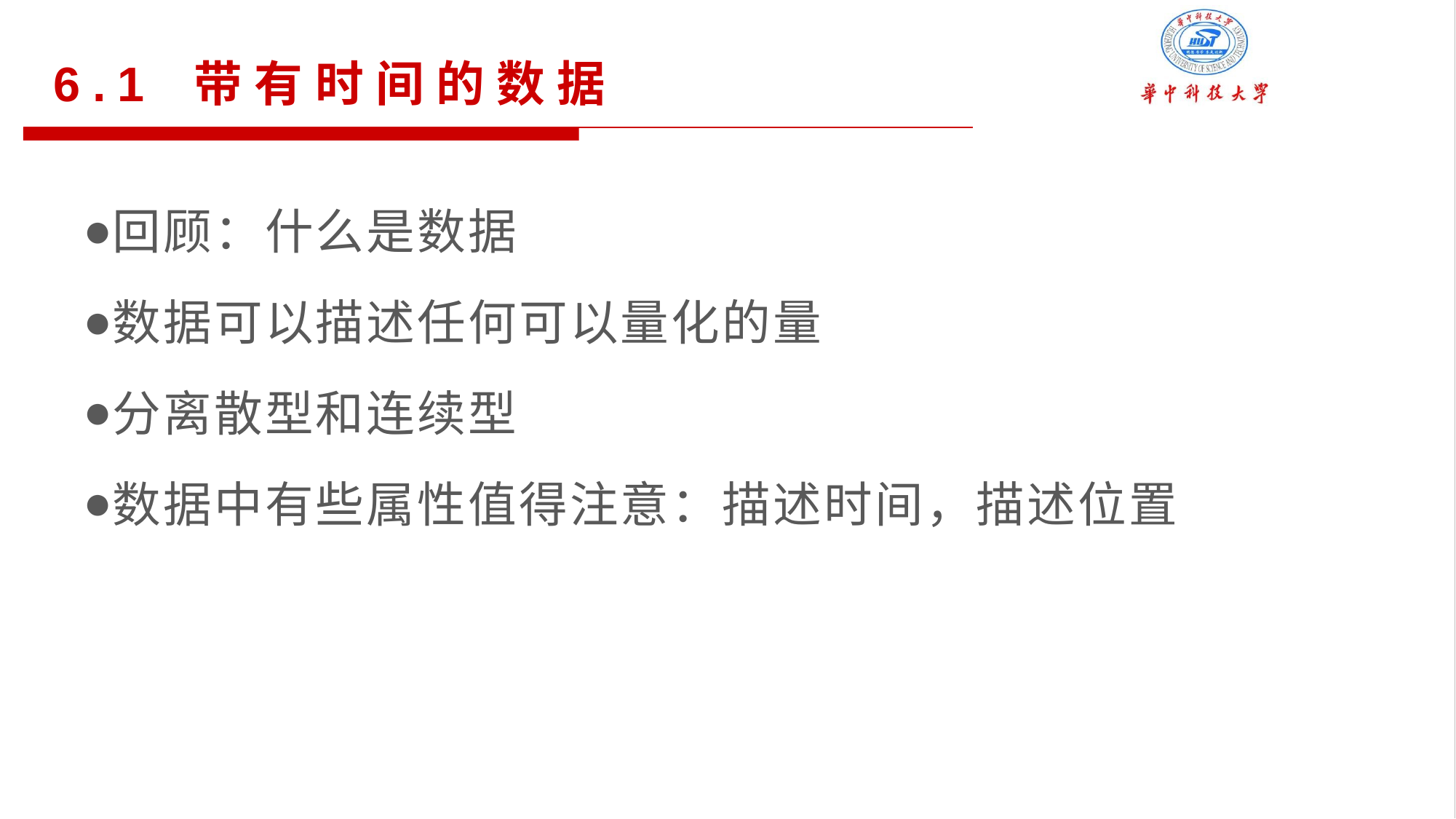

6.1 带有时间的数据

回顾：什么是数据
数据可以描述任何可以量化的量
分离散型和连续型
数据中有些属性值得注意：描述时间，描述位置